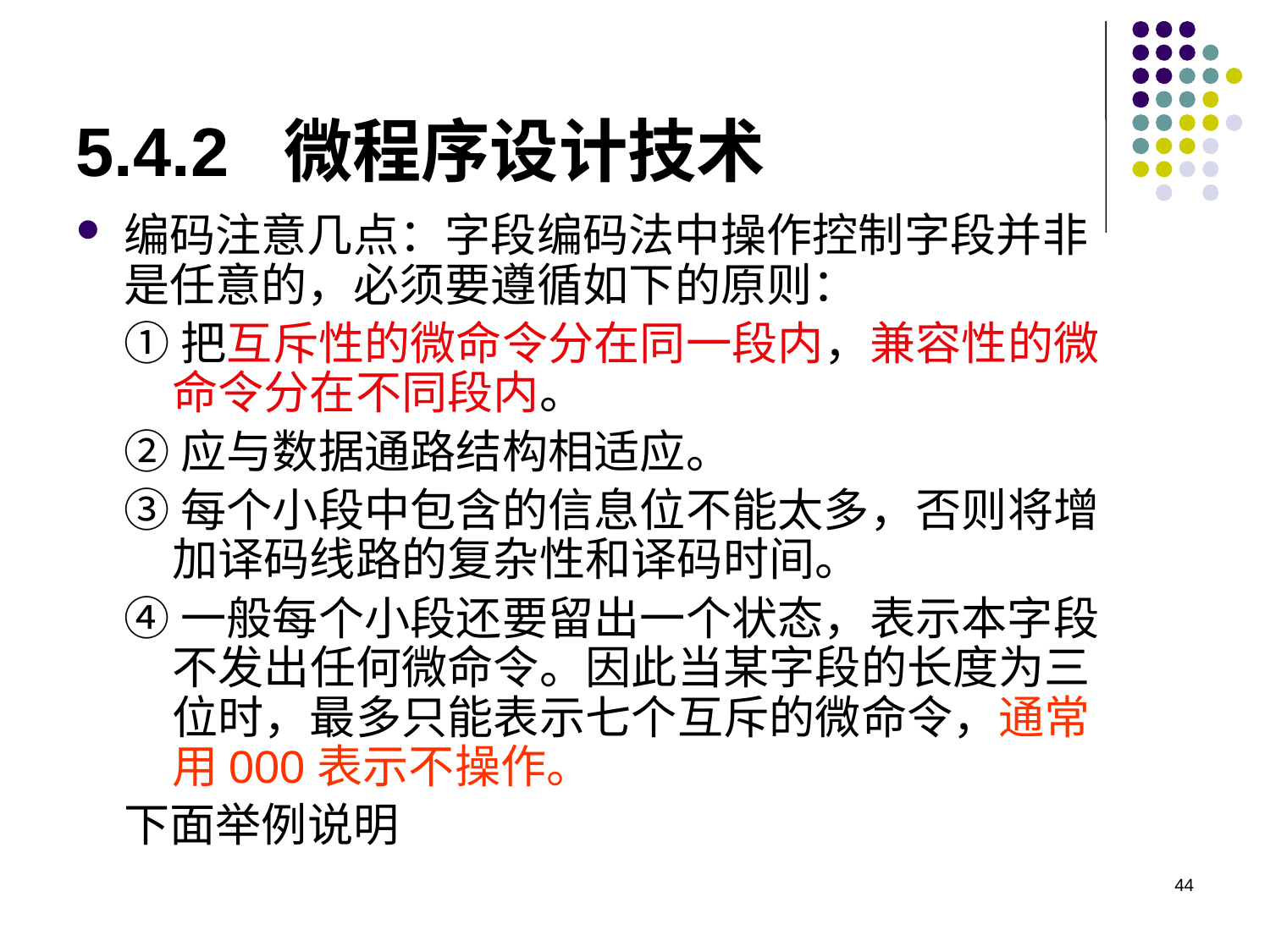

5.4.2  微程序设计技术
编码注意几点：字段编码法中操作控制字段并非是任意的，必须要遵循如下的原则：
①把互斥性的微命令分在同一段内，兼容性的微命令分在不同段内。
②应与数据通路结构相适应。
③每个小段中包含的信息位不能太多，否则将增加译码线路的复杂性和译码时间。
④一般每个小段还要留出一个状态，表示本字段不发出任何微命令。因此当某字段的长度为三位时，最多只能表示七个互斥的微命令，通常用000表示不操作。
下面举例说明
44